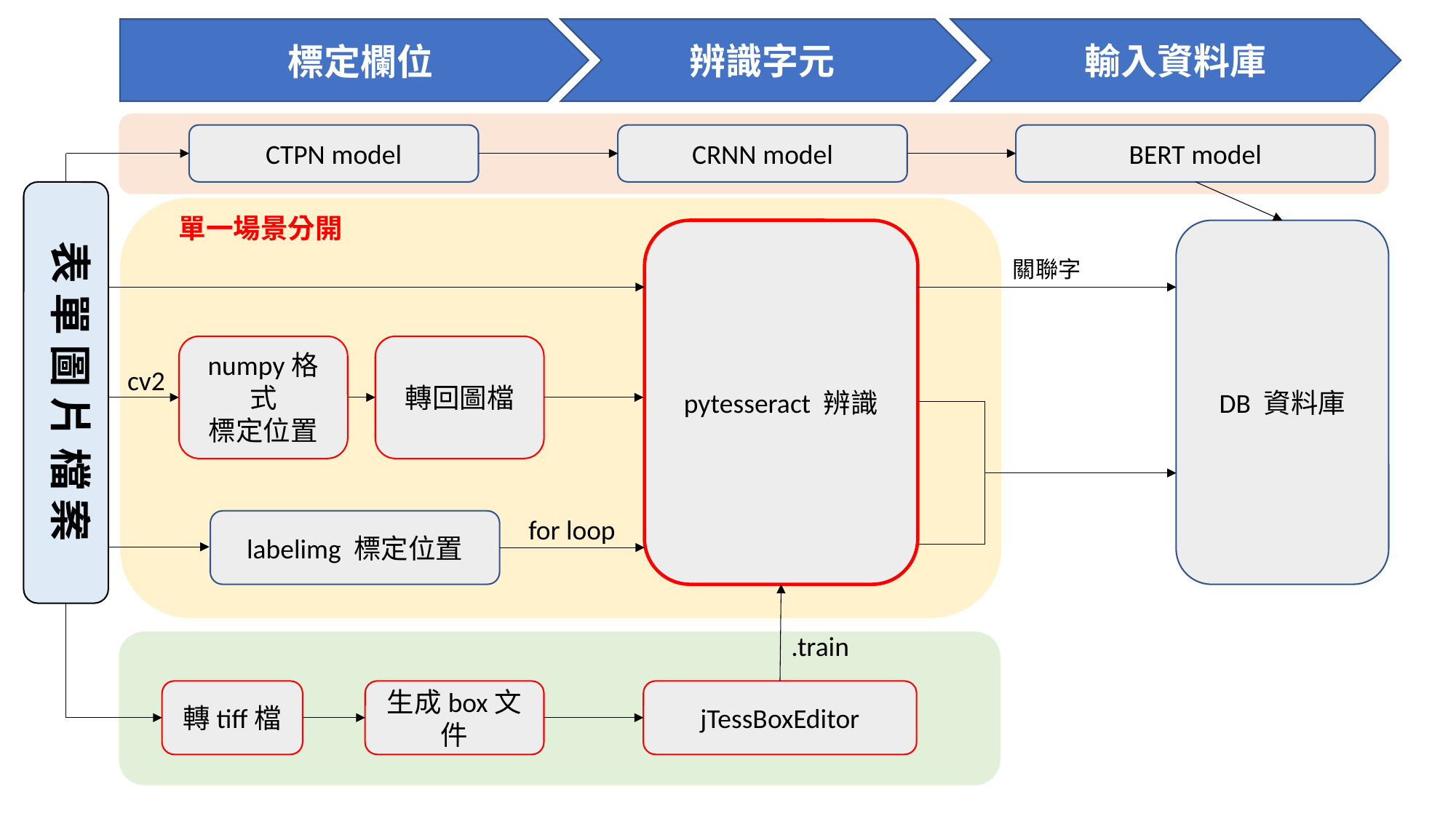

辨識字元
輸入資料庫
標定欄位

CTPN model
CRNN model
BERT model

單一場景分開
DB 資料庫
pytesseract 辨識
表單圖片檔案
關聯字
numpy格式
標定位置
轉回圖檔
cv2
for loop
labelimg 標定位置
.train

jTessBoxEditor
轉tiff檔
生成box文件